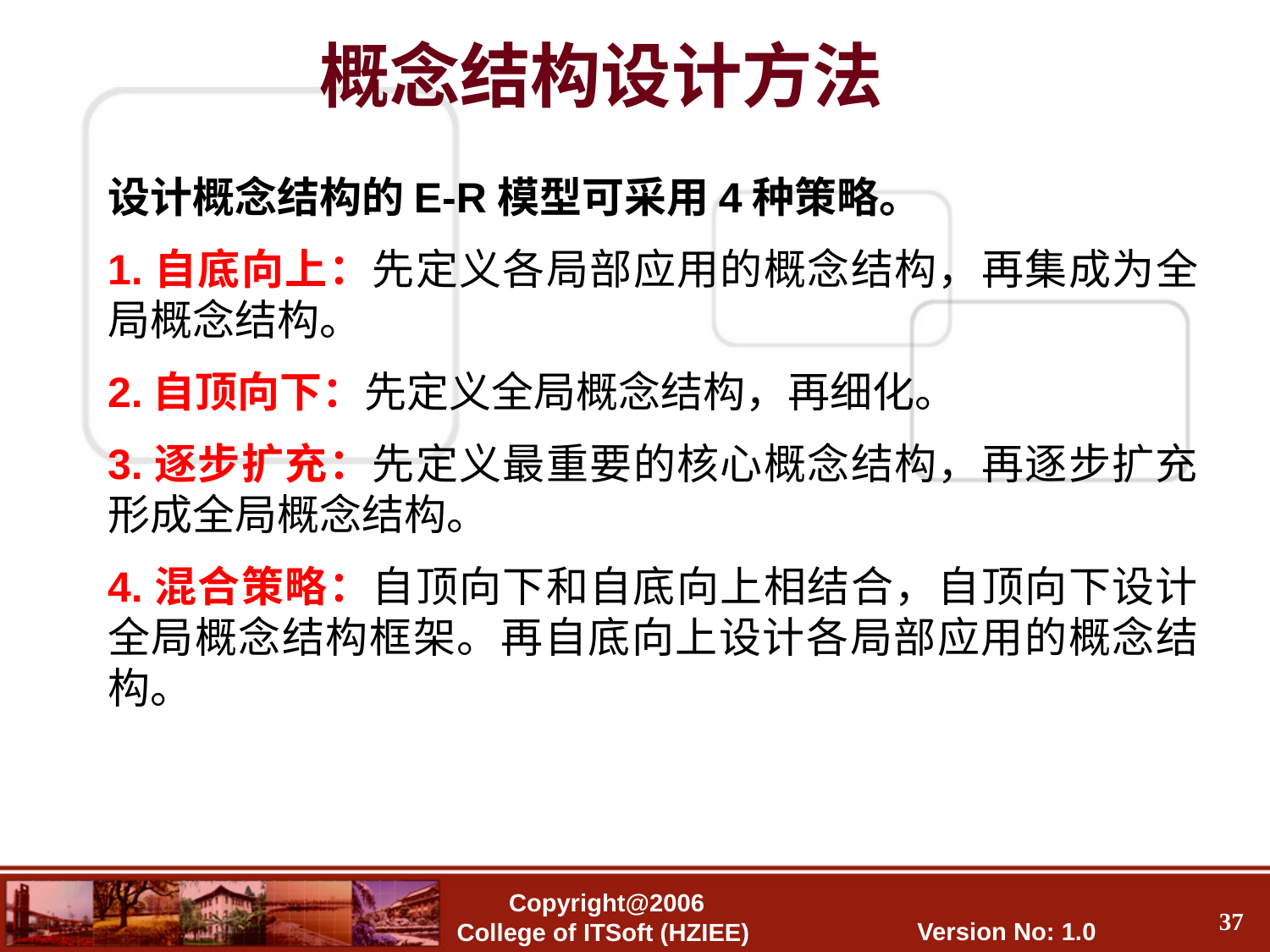

概念结构设计方法
设计概念结构的E-R模型可采用4种策略。
1.自底向上：先定义各局部应用的概念结构，再集成为全局概念结构。
2.自顶向下：先定义全局概念结构，再细化。
3.逐步扩充：先定义最重要的核心概念结构，再逐步扩充形成全局概念结构。
4.混合策略：自顶向下和自底向上相结合，自顶向下设计全局概念结构框架。再自底向上设计各局部应用的概念结构。